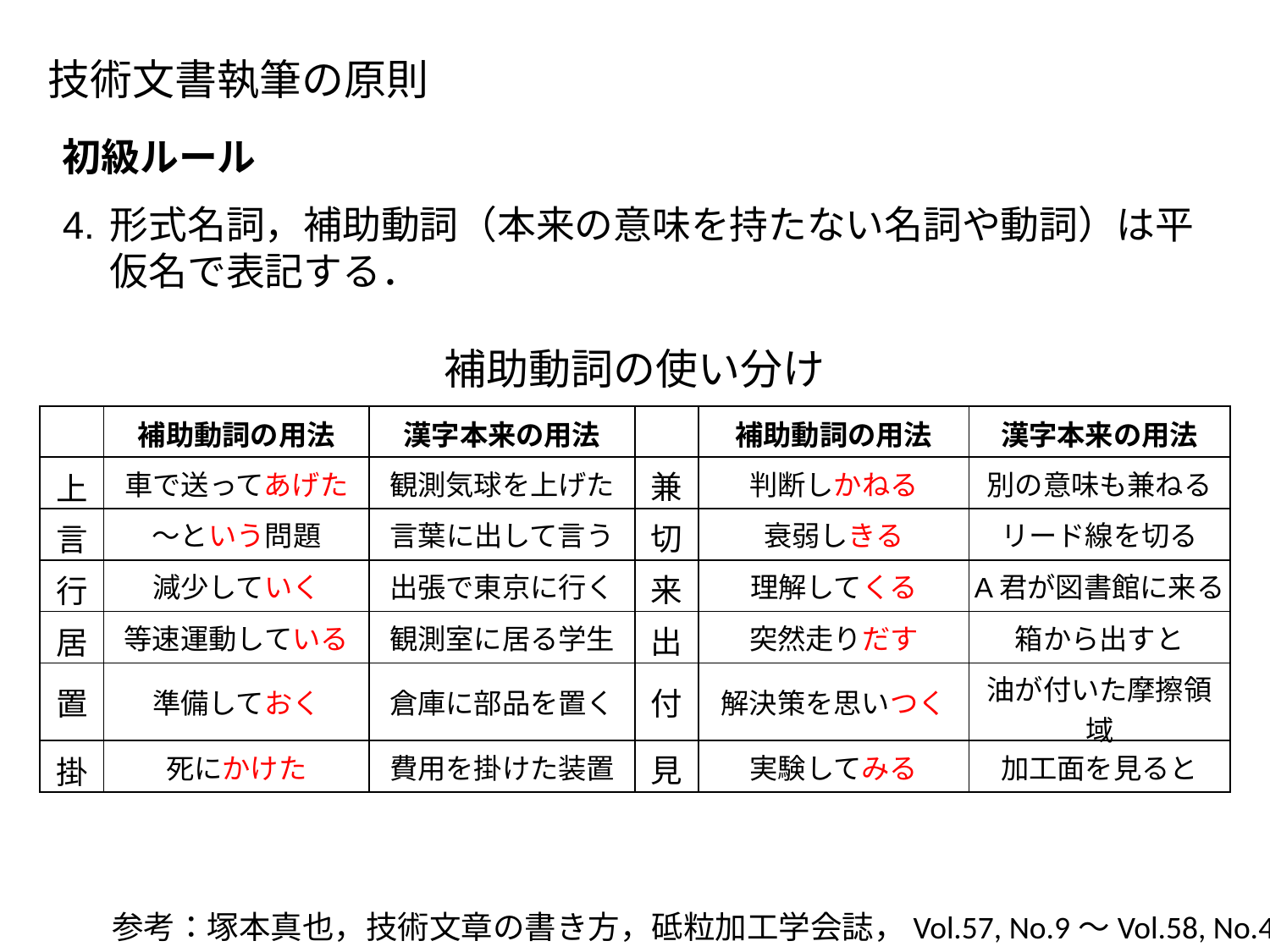

技術文書執筆の原則
初級ルール
4.	形式名詞，補助動詞（本来の意味を持たない名詞や動詞）は平仮名で表記する．
補助動詞の使い分け
|  | 補助動詞の用法 | 漢字本来の用法 |  | 補助動詞の用法 | 漢字本来の用法 |
| --- | --- | --- | --- | --- | --- |
| 上 | 車で送ってあげた | 観測気球を上げた | 兼 | 判断しかねる | 別の意味も兼ねる |
| 言 | ～という問題 | 言葉に出して言う | 切 | 衰弱しきる | リード線を切る |
| 行 | 減少していく | 出張で東京に行く | 来 | 理解してくる | A君が図書館に来る |
| 居 | 等速運動している | 観測室に居る学生 | 出 | 突然走りだす | 箱から出すと |
| 置 | 準備しておく | 倉庫に部品を置く | 付 | 解決策を思いつく | 油が付いた摩擦領域 |
| 掛 | 死にかけた | 費用を掛けた装置 | 見 | 実験してみる | 加工面を見ると |
参考：塚本真也，技術文章の書き方，砥粒加工学会誌，Vol.57, No.9～Vol.58, No.4.